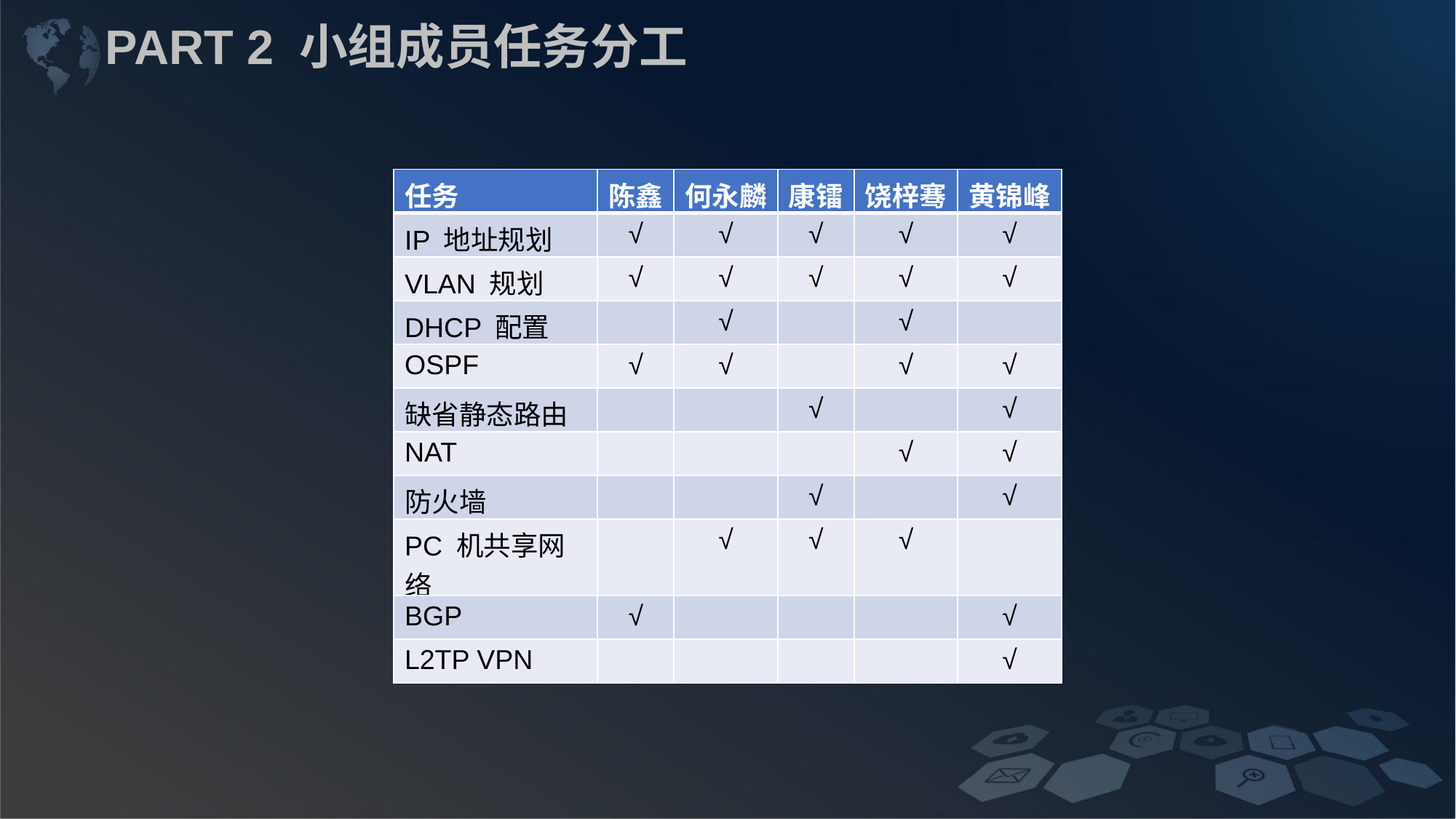

PART 2 小组成员任务分工
| 任务 | 陈鑫 | 何永麟 | 康镭 | 饶梓骞 | 黄锦峰 |
| --- | --- | --- | --- | --- | --- |
| IP 地址规划 | √ | √ | √ | √ | √ |
| VLAN 规划 | √ | √ | √ | √ | √ |
| DHCP 配置 |  | √ |  | √ |  |
| OSPF | √ | √ |  | √ | √ |
| 缺省静态路由 |  |  | √ |  | √ |
| NAT |  |  |  | √ | √ |
| 防火墙 |  |  | √ |  | √ |
| PC 机共享网络 |  | √ | √ | √ |  |
| BGP | √ |  |  |  | √ |
| L2TP VPN |  |  |  |  | √ |